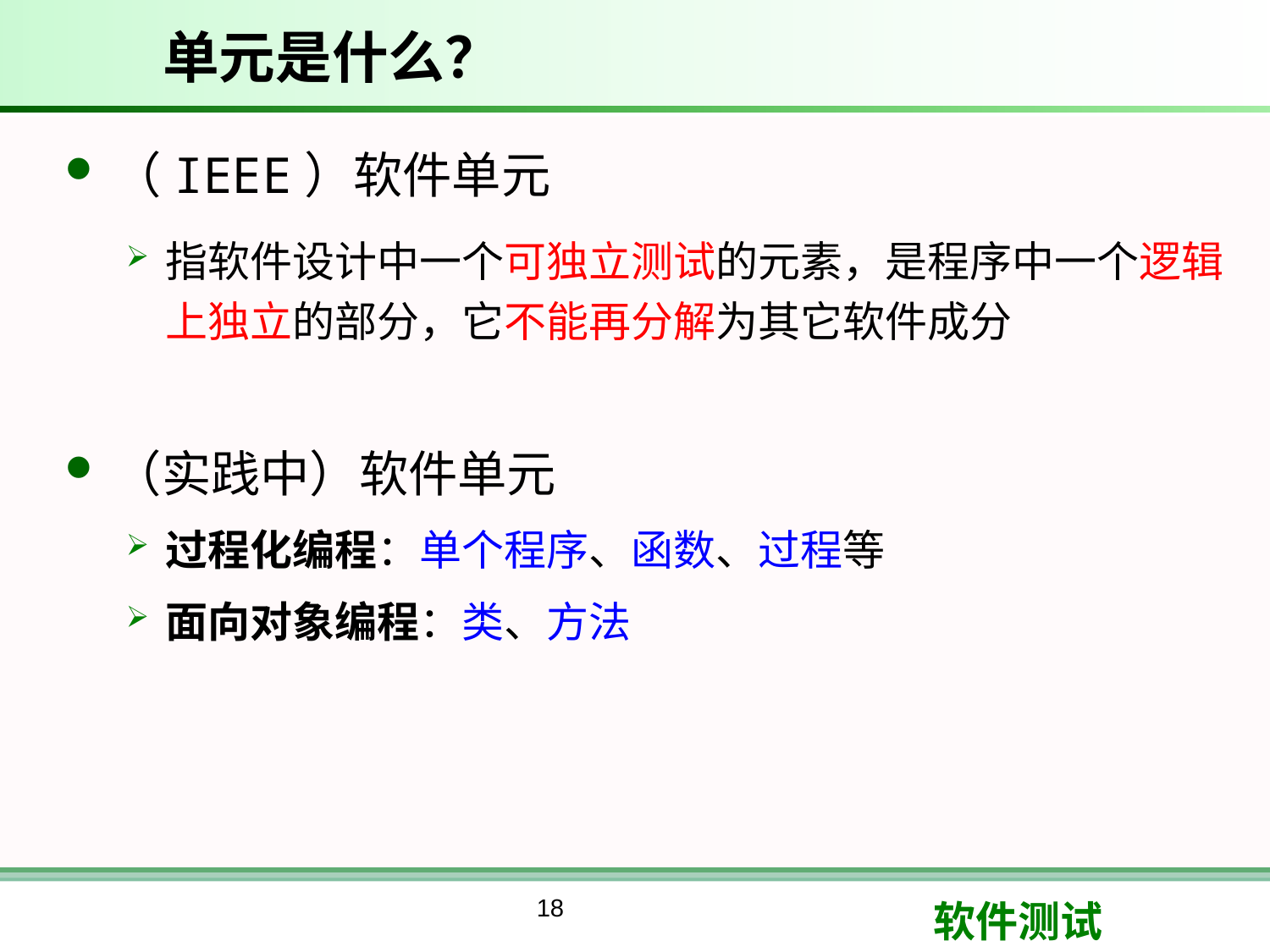

# 单元是什么？
（IEEE）软件单元
指软件设计中一个可独立测试的元素，是程序中一个逻辑上独立的部分，它不能再分解为其它软件成分

（实践中）软件单元
过程化编程：单个程序、函数、过程等
面向对象编程：类、方法
18